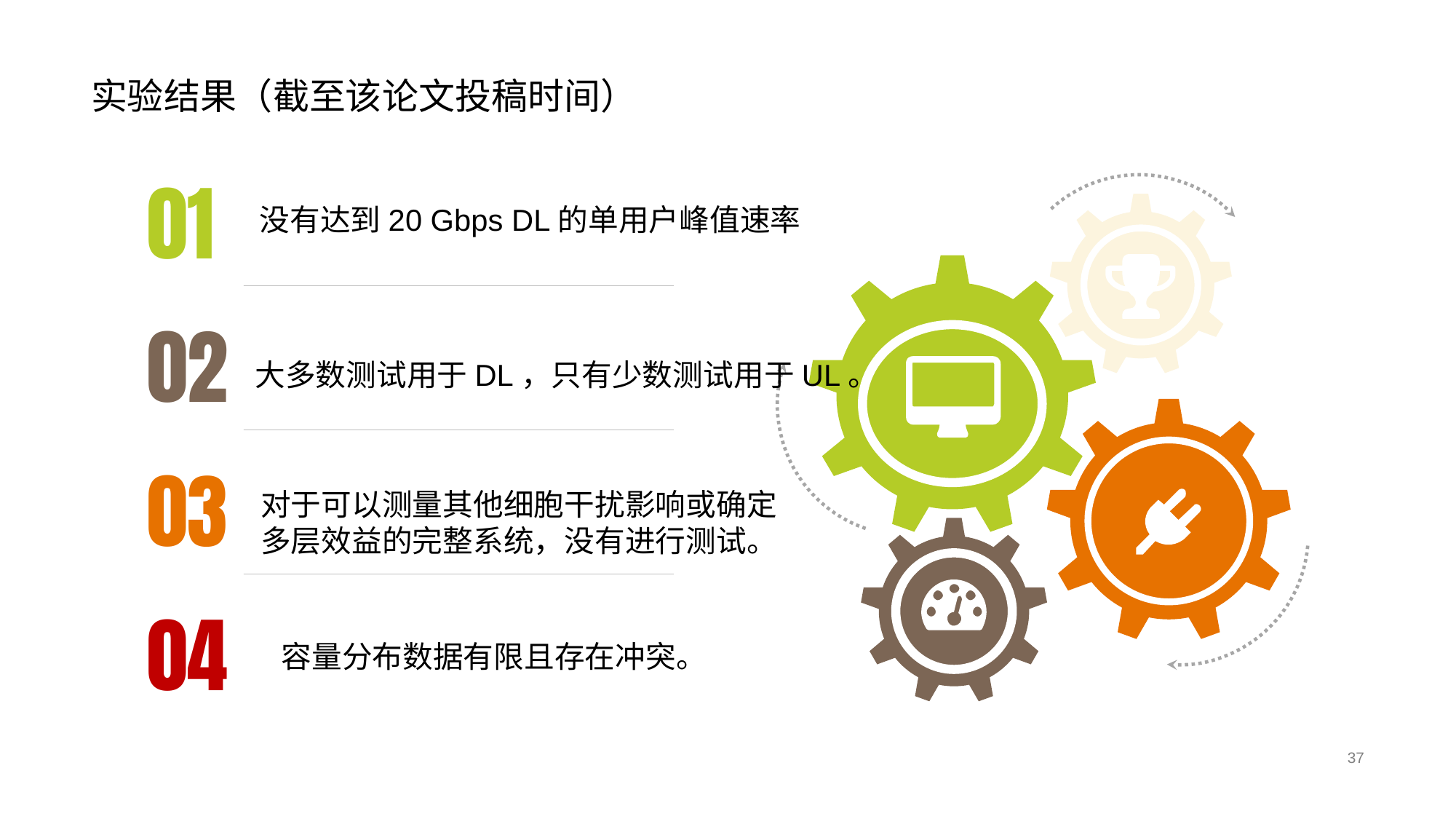

# 实验结果（截至该论文投稿时间）
01

没有达到20 Gbps DL的单用户峰值速率
02
大多数测试用于DL，只有少数测试用于UL。
03
04
对于可以测量其他细胞干扰影响或确定多层效益的完整系统，没有进行测试。
容量分布数据有限且存在冲突。
37